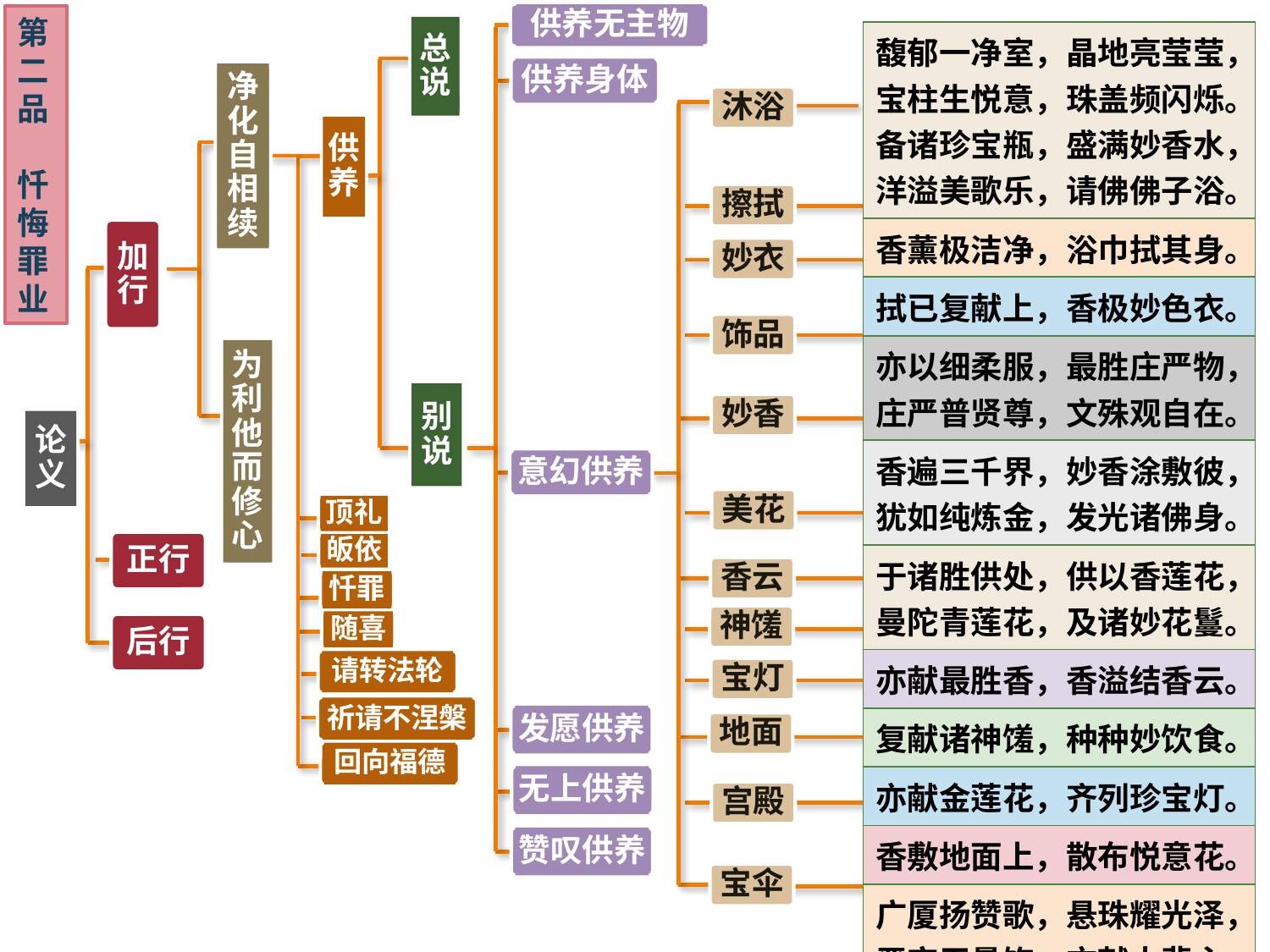

供养无主物
第二
品
 忏悔罪业

总说
| 馥郁一净室，晶地亮莹莹，宝柱生悦意，珠盖频闪烁。备诸珍宝瓶，盛满妙香水，洋溢美歌乐，请佛佛子浴。 |
| --- |
| 香薰极洁净，浴巾拭其身。 |
| 拭已复献上，香极妙色衣。 |
| 亦以细柔服，最胜庄严物，庄严普贤尊，文殊观自在。 |
| 香遍三千界，妙香涂敷彼，犹如纯炼金，发光诸佛身。 |
| 于诸胜供处，供以香莲花，曼陀青莲花，及诸妙花鬘。 |
| 亦献最胜香，香溢结香云。 |
| 复献诸神馐，种种妙饮食。 |
| 亦献金莲花，齐列珍宝灯。 |
| 香敷地面上，散布悦意花。 |
| 广厦扬赞歌，悬珠耀光泽，严空无量饰，亦献大悲主。 |
| 金柄撑宝伞，周边缀美饰，形妙极庄严，亦展献诸佛。 |

供养身体

净化自相续

沐浴

供养

擦拭

加行

妙衣

饰品

为利他而修心

别说

妙香

论义

意幻供养

美花

顶礼

正行

皈依

香云

忏罪

神馐

随喜

后行

请转法轮

宝灯

祈请不涅槃

发愿供养

地面

回向福德

无上供养

宫殿

赞叹供养

宝伞